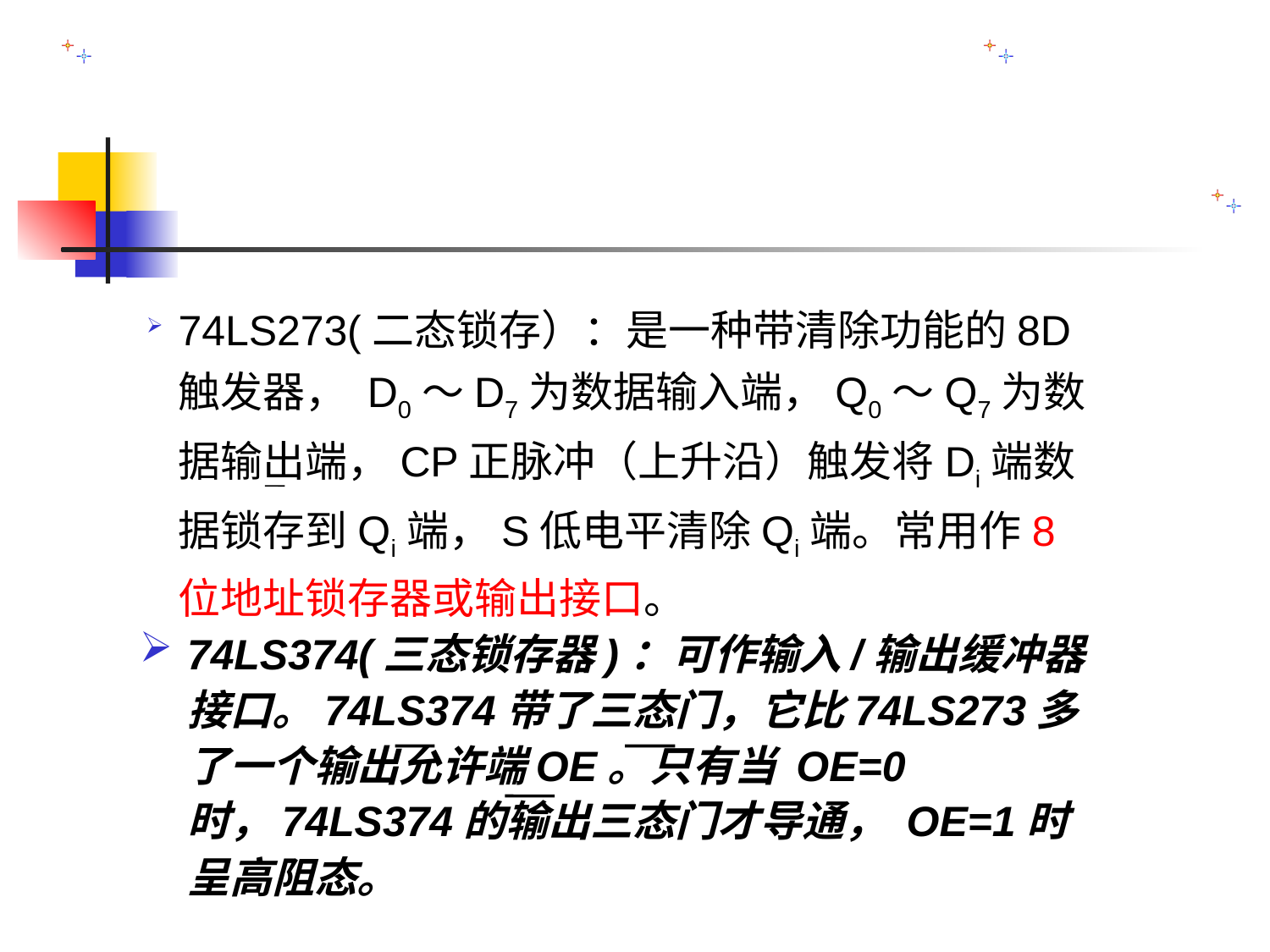

74LS273(二态锁存）：是一种带清除功能的8D触发器， D0～D7为数据输入端，Q0～Q7为数据输出端，CP正脉冲（上升沿）触发将Di端数据锁存到Qi端，S低电平清除Qi端。常用作8位地址锁存器或输出接口。

74LS374(三态锁存器)：可作输入/输出缓冲器接口。74LS374带了三态门，它比74LS273多了一个输出允许端OE。只有当 OE=0时，74LS374的输出三态门才导通， OE=1时呈高阻态。